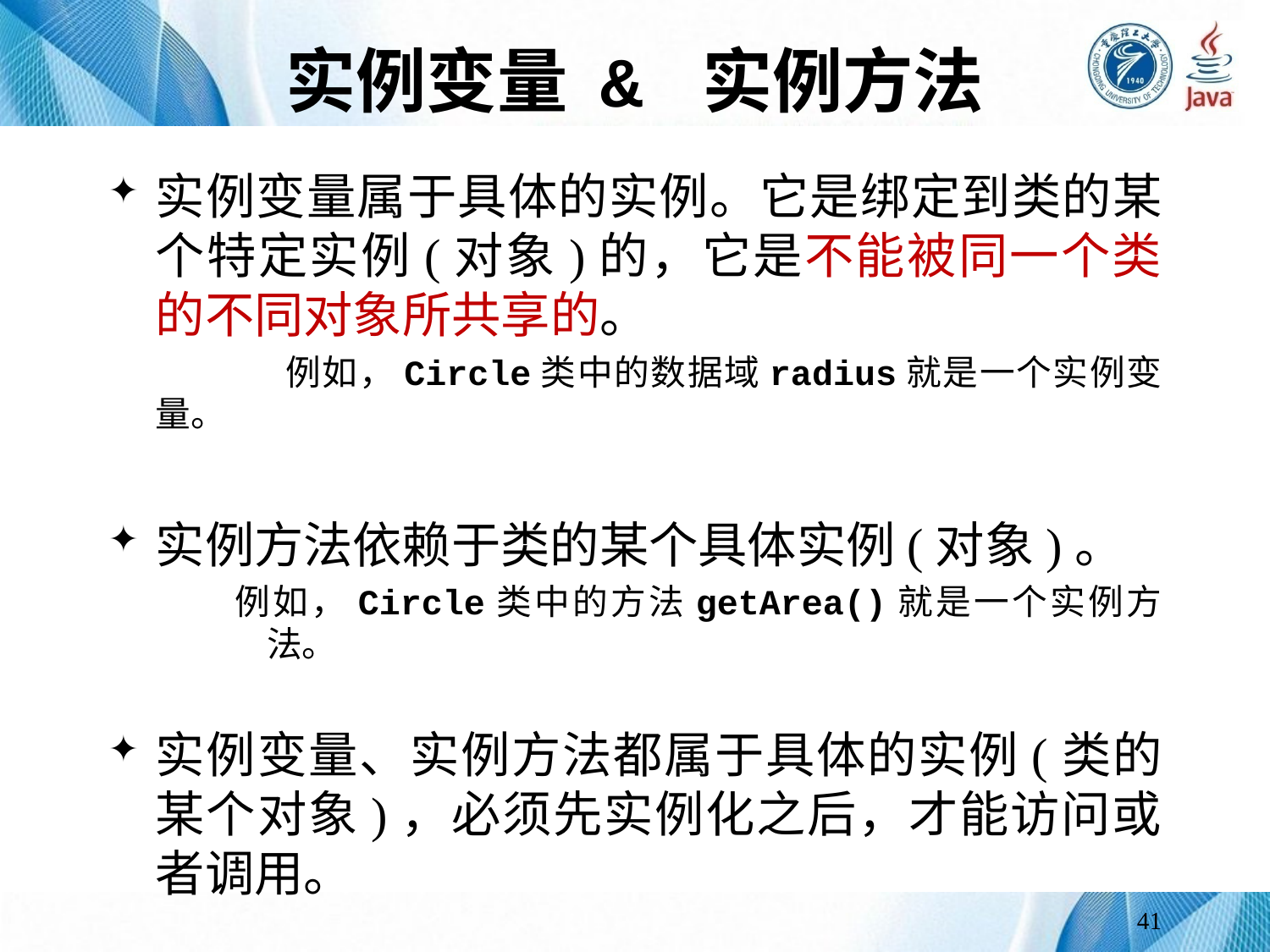

# 实例变量 & 实例方法
实例变量属于具体的实例。它是绑定到类的某个特定实例(对象)的，它是不能被同一个类的不同对象所共享的。
		例如，Circle类中的数据域radius就是一个实例变量。

实例方法依赖于类的某个具体实例(对象)。
例如，Circle类中的方法getArea()就是一个实例方法。

实例变量、实例方法都属于具体的实例(类的某个对象)，必须先实例化之后，才能访问或者调用。

41